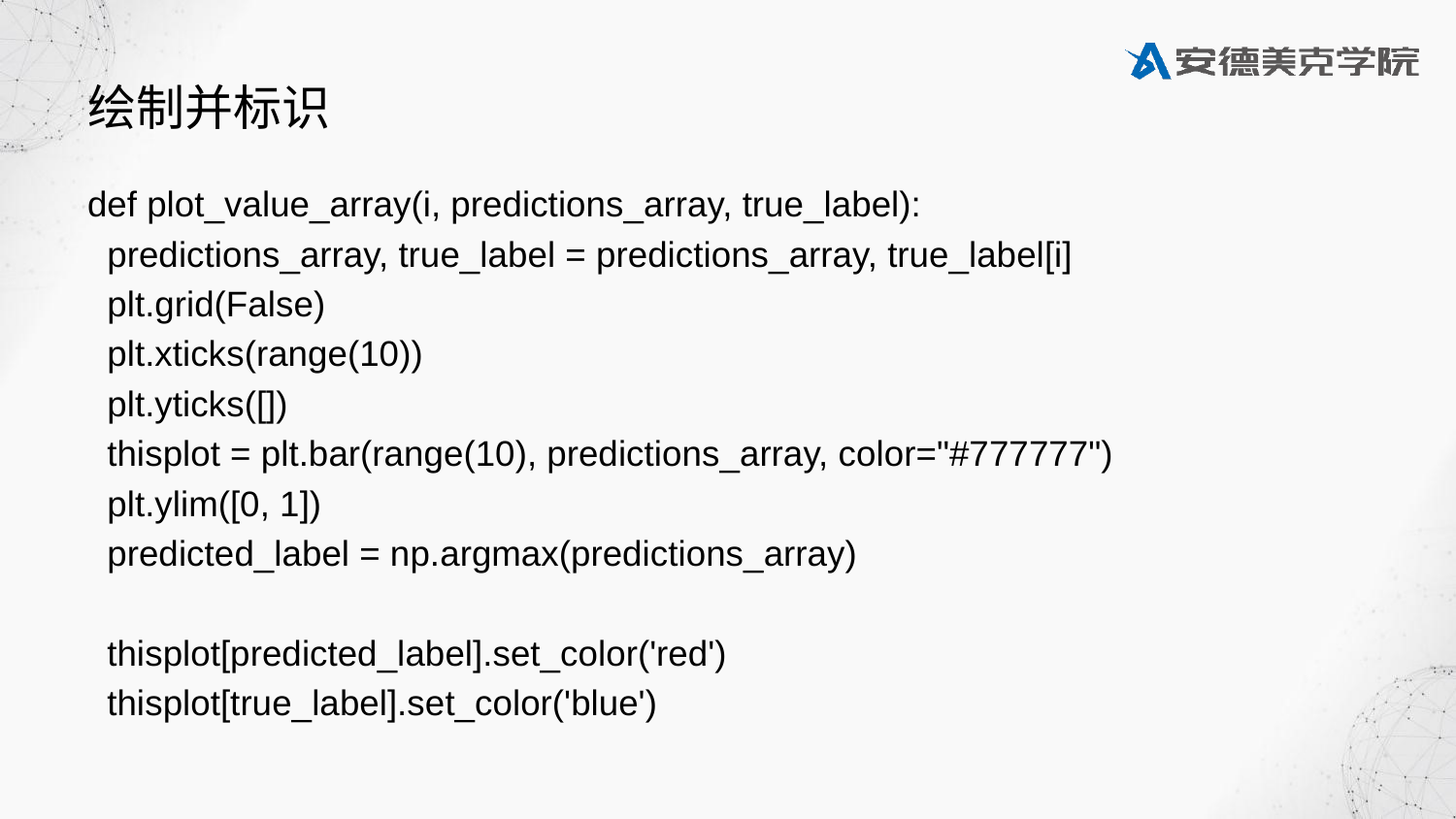

# 绘制并标识
def plot_value_array(i, predictions_array, true_label):
  predictions_array, true_label = predictions_array, true_label[i]
  plt.grid(False)
  plt.xticks(range(10))
  plt.yticks([])
  thisplot = plt.bar(range(10), predictions_array, color="#777777")
  plt.ylim([0, 1])
  predicted_label = np.argmax(predictions_array)

  thisplot[predicted_label].set_color('red')
  thisplot[true_label].set_color('blue')